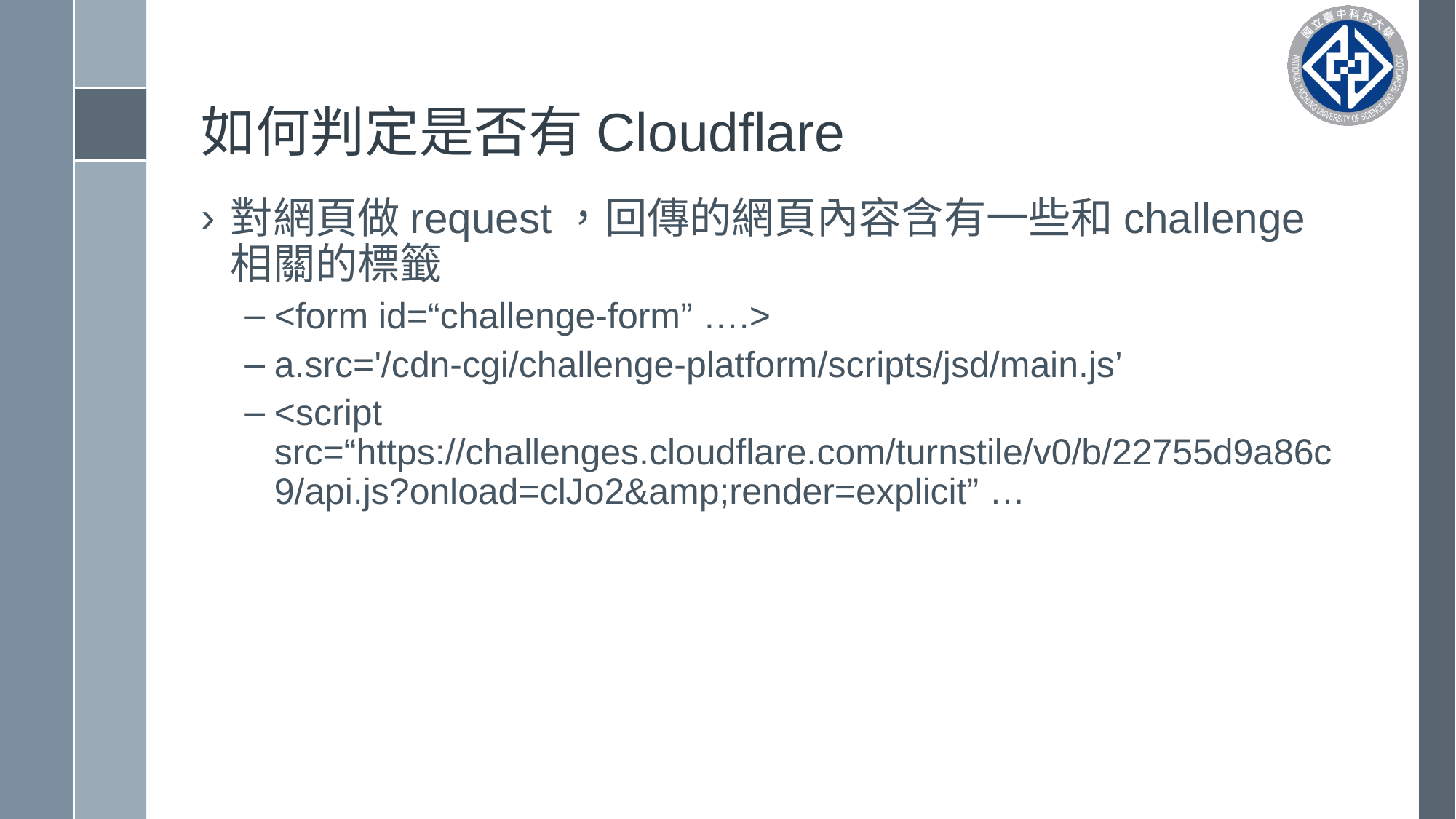

# 如何判定是否有Cloudflare
對網頁做request，回傳的網頁內容含有一些和challenge相關的標籤
<form id=“challenge-form” ….>
a.src='/cdn-cgi/challenge-platform/scripts/jsd/main.js’
<script src=“https://challenges.cloudflare.com/turnstile/v0/b/22755d9a86c9/api.js?onload=clJo2&amp;render=explicit” …